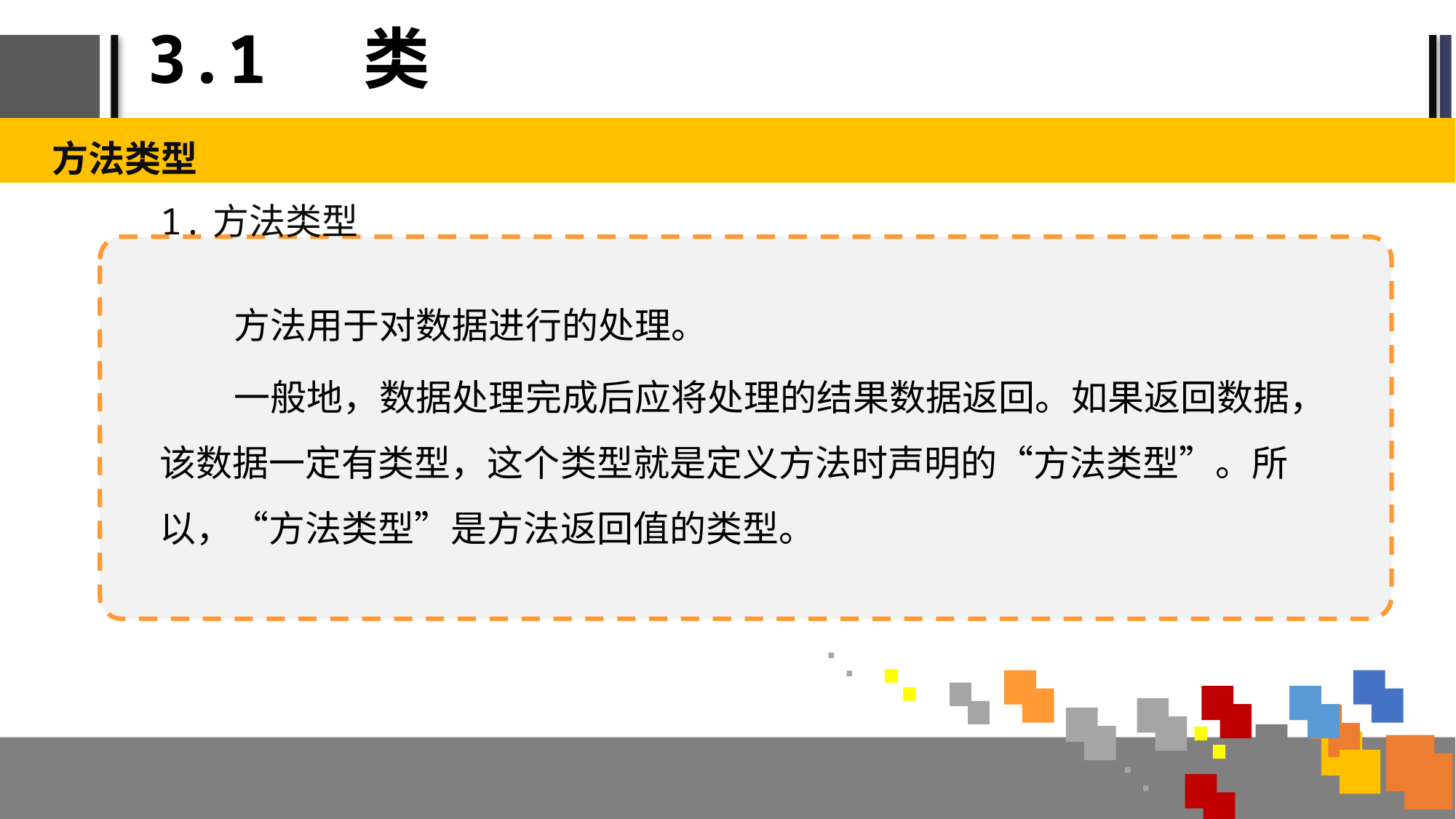

# 3.1  类

方法类型
1.方法类型

方法用于对数据进行的处理。
一般地，数据处理完成后应将处理的结果数据返回。如果返回数据，该数据一定有类型，这个类型就是定义方法时声明的“方法类型”。所以，“方法类型”是方法返回值的类型。